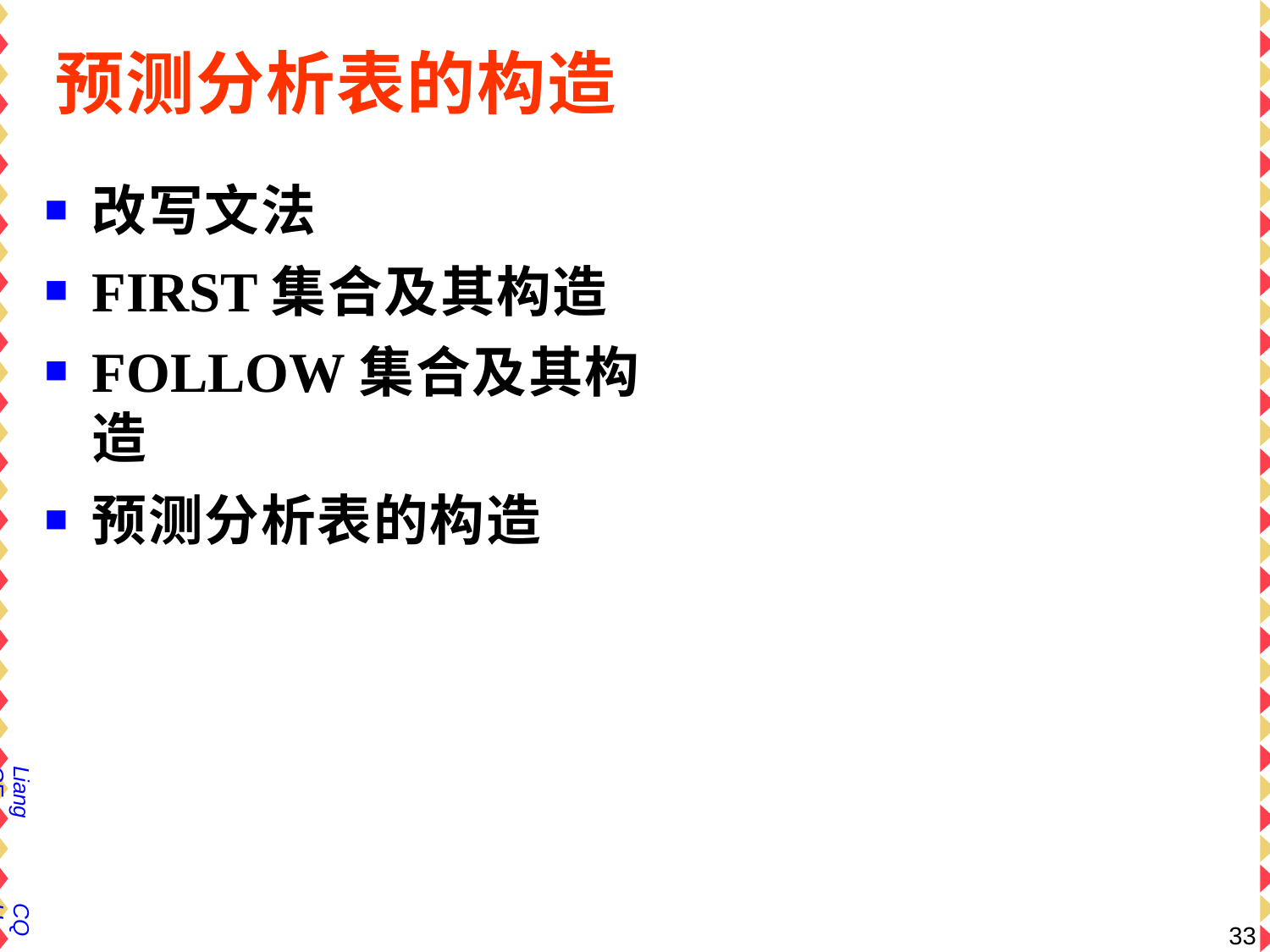

# 预测分析表的构造
改写文法
FIRST集合及其构造
FOLLOW集合及其构造
预测分析表的构造
Liang GE
CQU
33